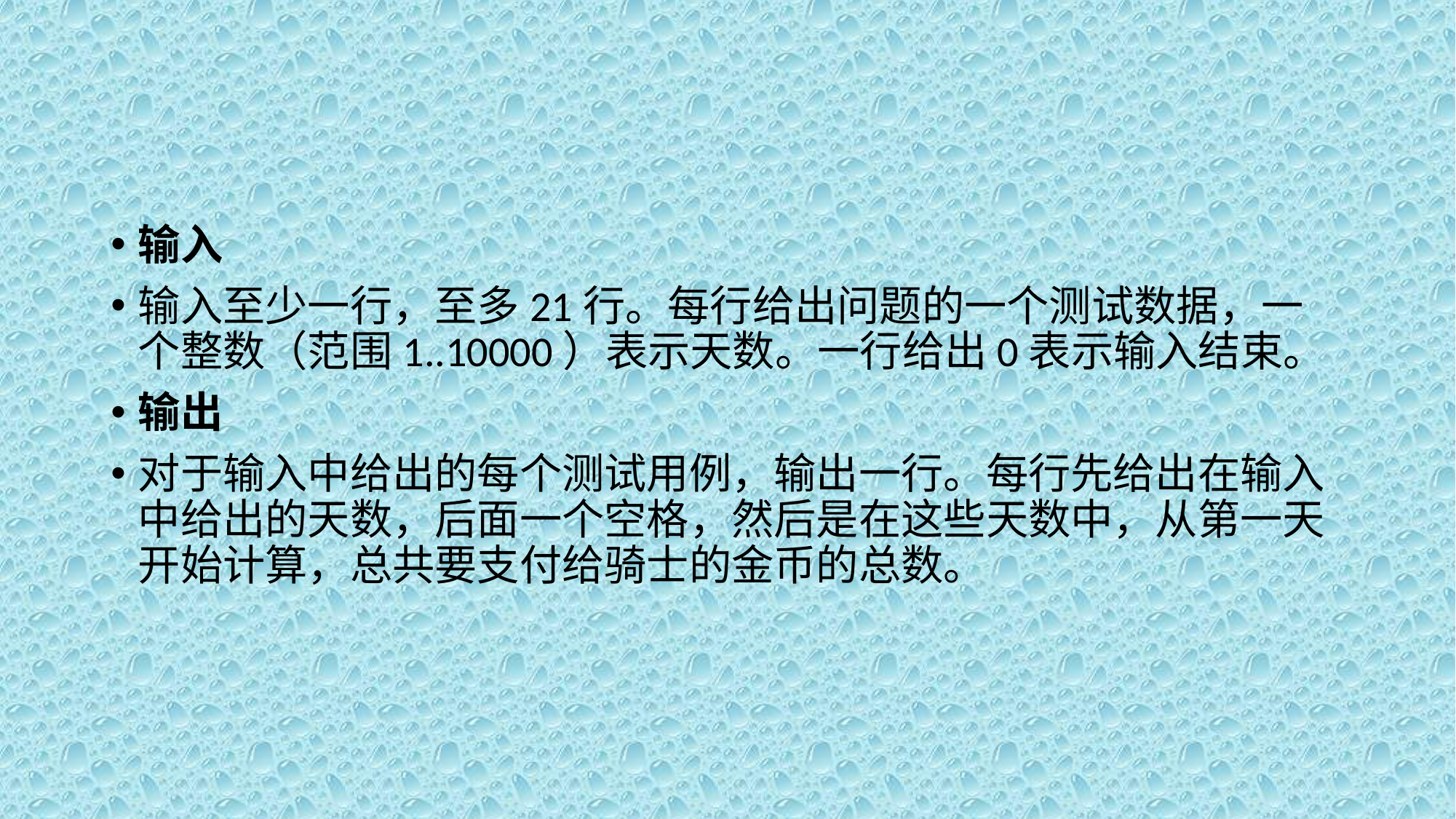

#
输入
输入至少一行，至多21行。每行给出问题的一个测试数据，一个整数（范围1..10000）表示天数。一行给出0表示输入结束。
输出
对于输入中给出的每个测试用例，输出一行。每行先给出在输入中给出的天数，后面一个空格，然后是在这些天数中，从第一天开始计算，总共要支付给骑士的金币的总数。